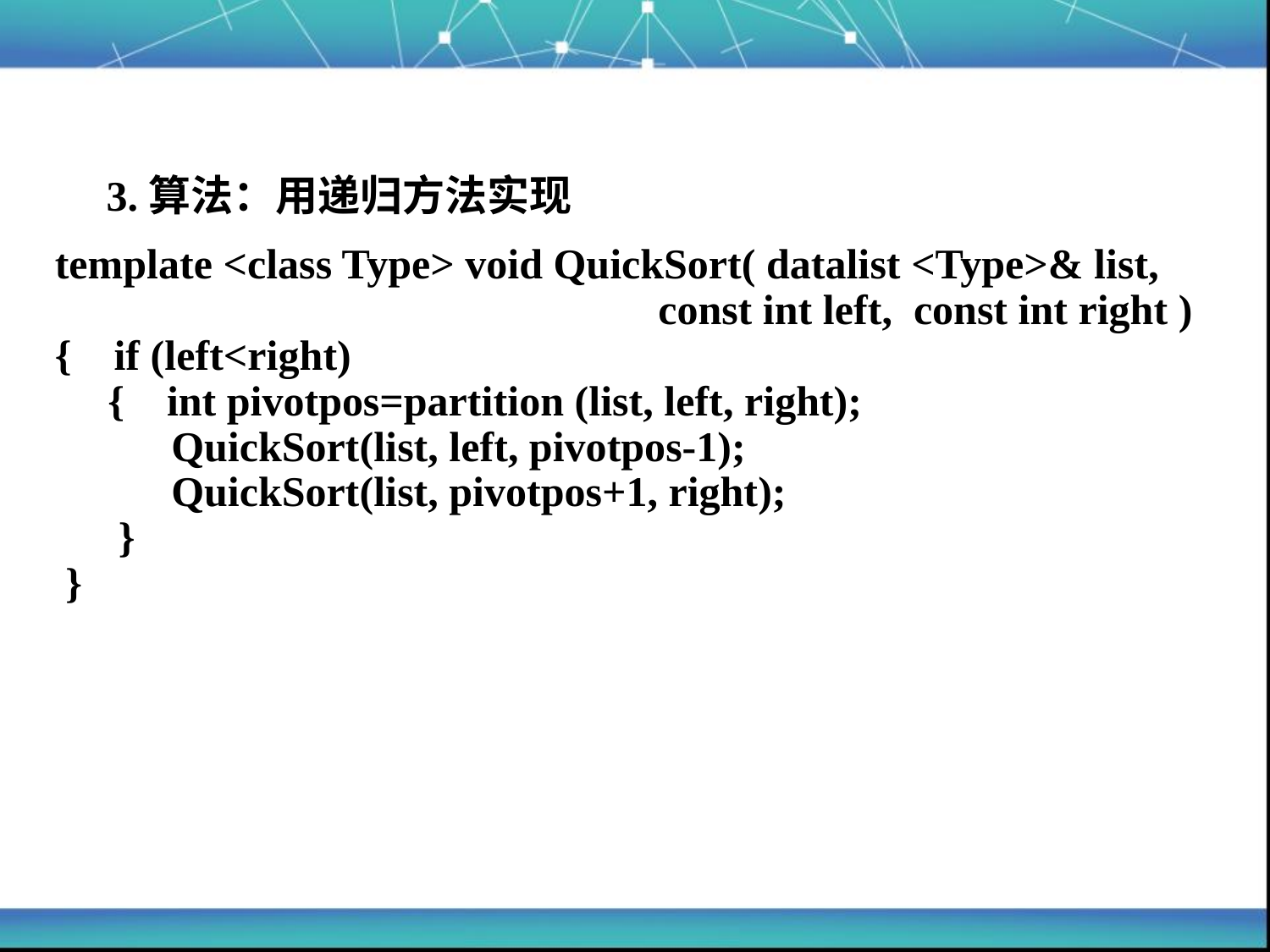

3.算法：用递归方法实现
template <class Type> void QuickSort( datalist <Type>& list,
                                                         const int left,  const int right )
{    if (left<right)
     {    int pivotpos=partition (list, left, right);
           QuickSort(list, left, pivotpos-1);
           QuickSort(list, pivotpos+1, right);
      }
 }